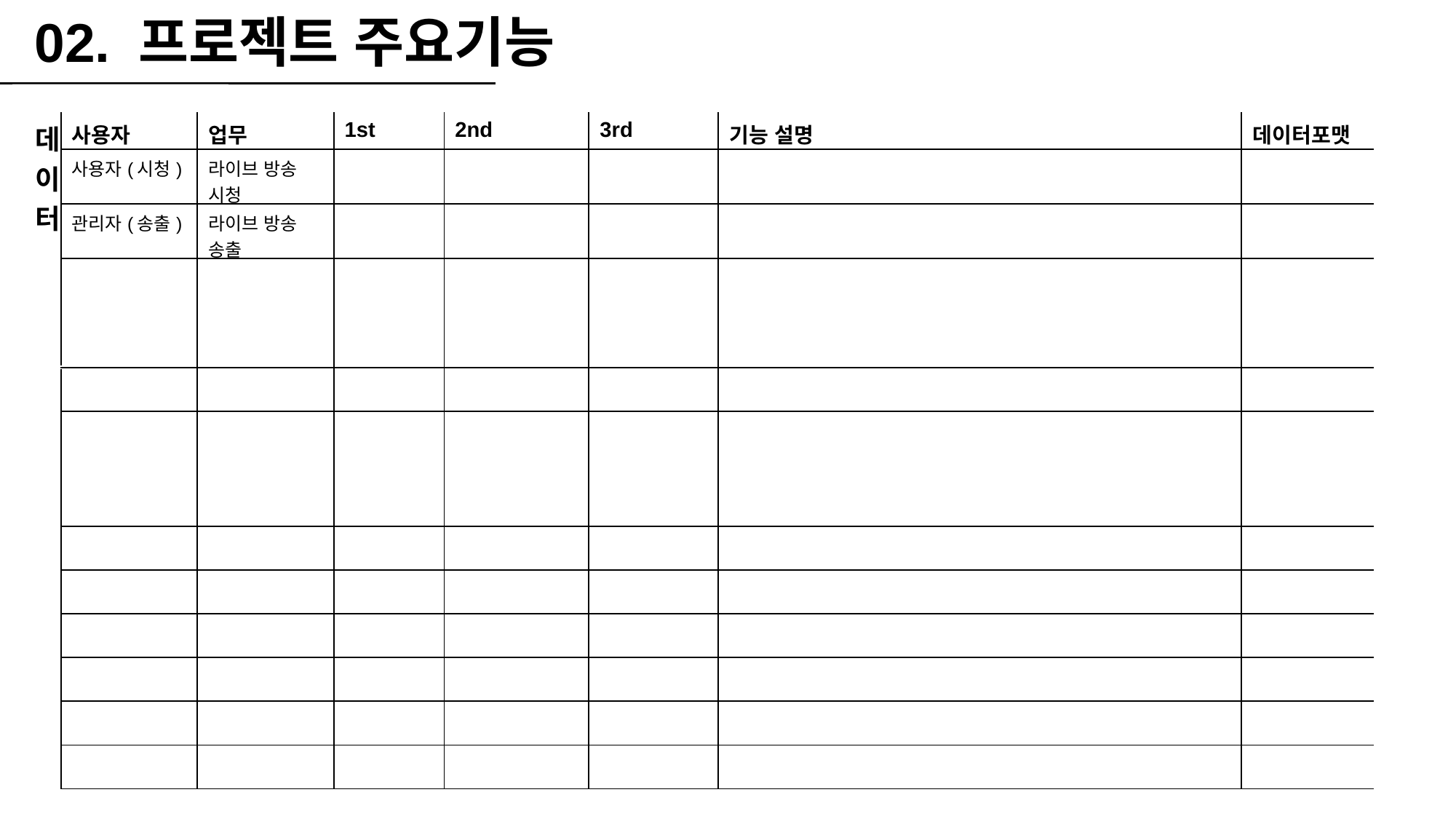

02. 프로젝트 주요기능

| 데이터 | 사용자 | 업무 | 1st | 2nd | 3rd | 기능 설명 | 데이터포맷 |
| --- | --- | --- | --- | --- | --- | --- | --- |
|  | 사용자(시청) | 라이브 방송 시청 |  |  |  |  |  |
|  | 관리자(송출) | 라이브 방송 송출 |  |  |  |  |  |
|  |  |  |  |  |  |  |  |
|  |  |  |  |  |  |  |  |
|  |  |  |  |  |  |  |  |
|  |  |  |  |  |  |  |  |
|  |  |  |  |  |  |  |  |
|  |  |  |  |  |  |  |  |
|  |  |  |  |  |  |  |  |
|  |  |  |  |  |  |  |  |
|  |  |  |  |  |  |  |  |